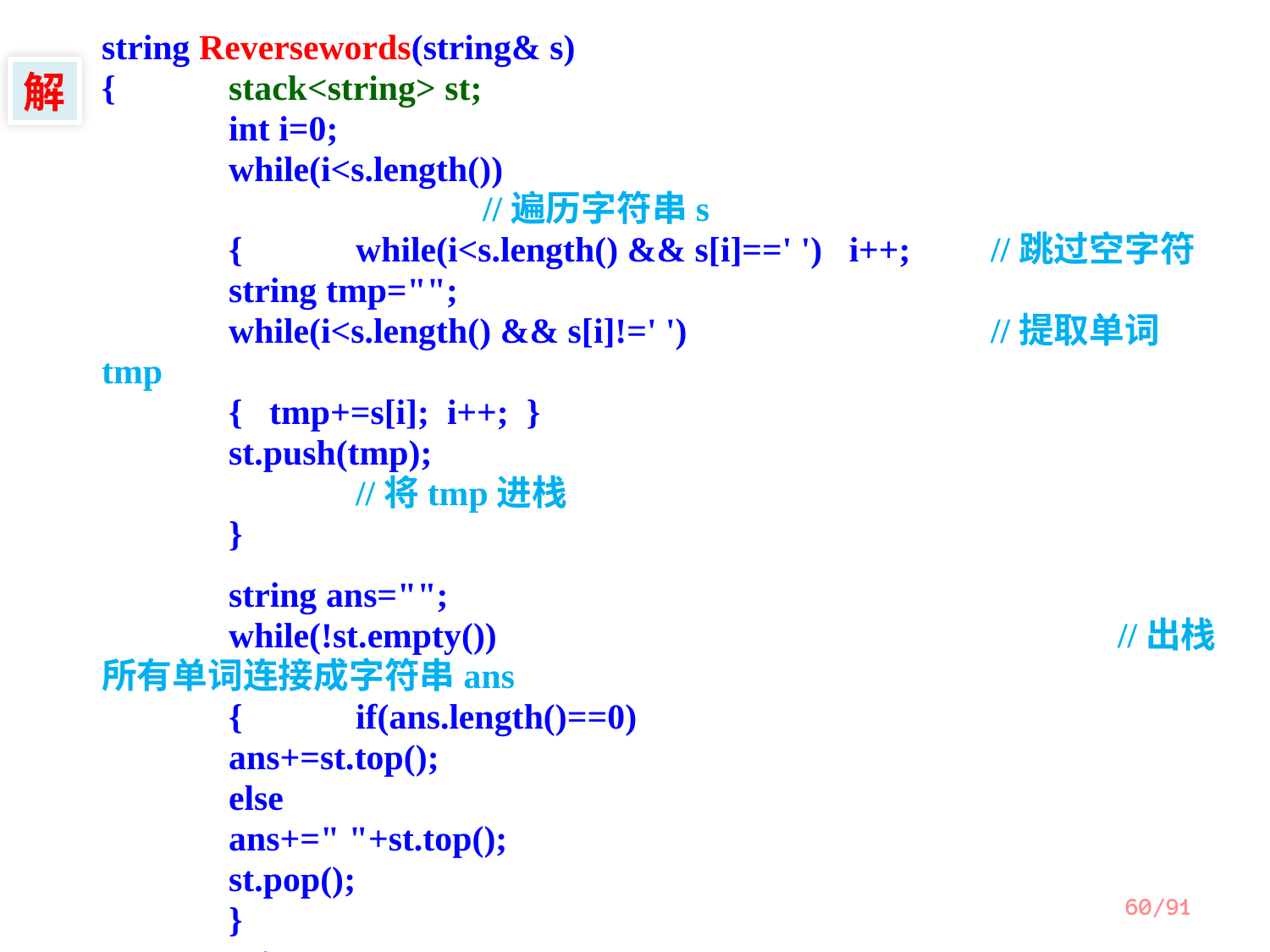

string Reversewords(string& s)
{   	stack<string> st;
     	int i=0;
    	while(i<s.length())								//遍历字符串s
     	{	while(i<s.length() && s[i]==' ')   i++;	//跳过空字符
          	string tmp="";
          	while(i<s.length() && s[i]!=' ')			//提取单词tmp
          	{   tmp+=s[i];  i++;  }
          	st.push(tmp); 								//将tmp进栈
     	}
     	string ans="";
    	while(!st.empty())					//出栈所有单词连接成字符串ans
     	{	if(ans.length()==0)
             	ans+=st.top();
         	else
              	ans+=" "+st.top();
         	st.pop();
     	}
     	return ans;
}
解
60/91